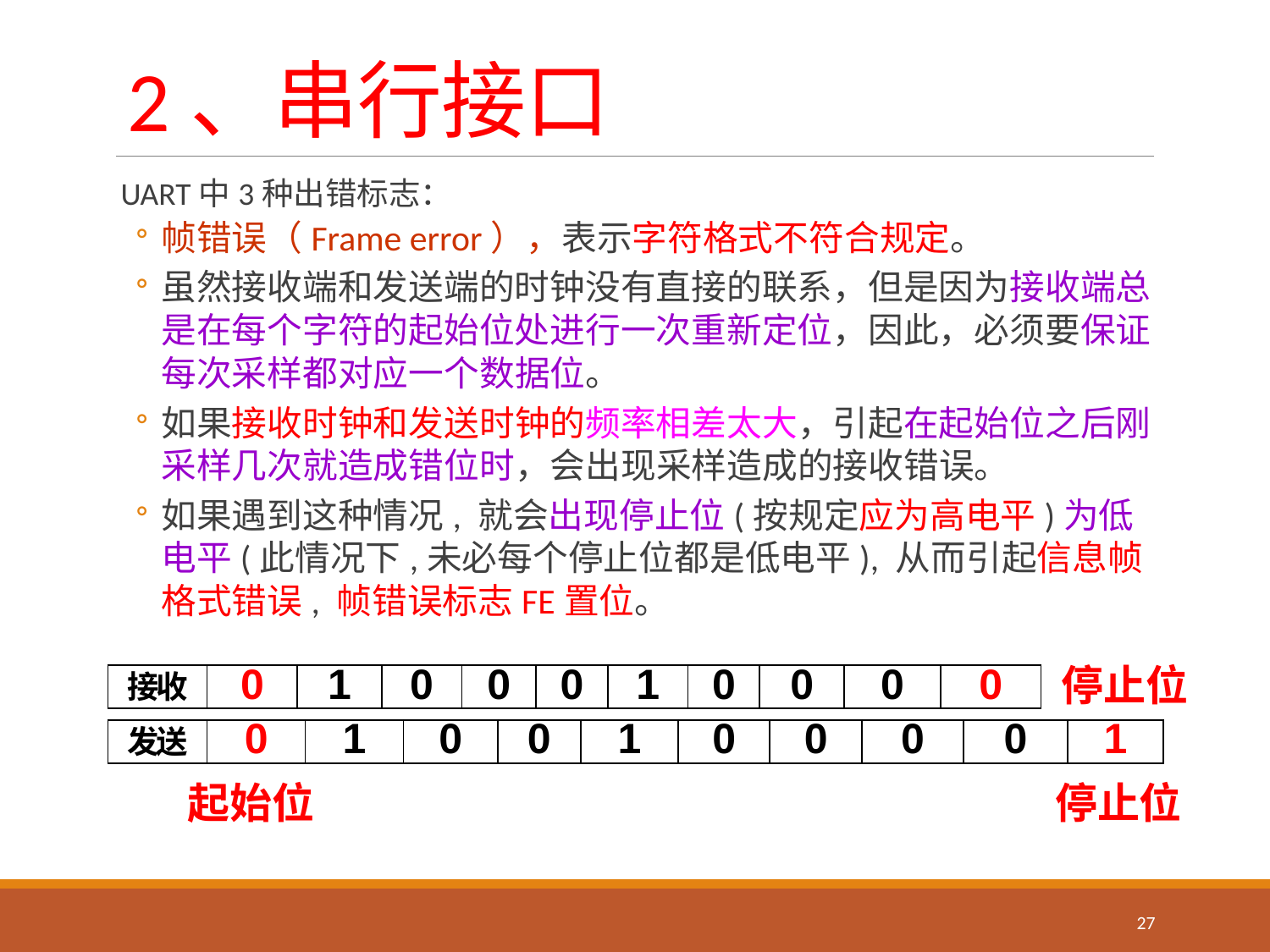

# 2、串行接口
UART中3种出错标志：
帧错误（Frame error），表示字符格式不符合规定。
虽然接收端和发送端的时钟没有直接的联系，但是因为接收端总是在每个字符的起始位处进行一次重新定位，因此，必须要保证每次采样都对应一个数据位。
如果接收时钟和发送时钟的频率相差太大，引起在起始位之后刚采样几次就造成错位时，会出现采样造成的接收错误。
如果遇到这种情况, 就会出现停止位(按规定应为高电平)为低电平(此情况下,未必每个停止位都是低电平), 从而引起信息帧格式错误, 帧错误标志FE置位。
停止位
| 接收 | 0 | 1 | 0 | 0 | 0 | 1 | 0 | 0 | 0 | 0 |
| --- | --- | --- | --- | --- | --- | --- | --- | --- | --- | --- |
| 发送 | 0 | 1 | 0 | 0 | 1 | 0 | 0 | 0 | 0 | 1 |
| --- | --- | --- | --- | --- | --- | --- | --- | --- | --- | --- |
停止位
起始位
27